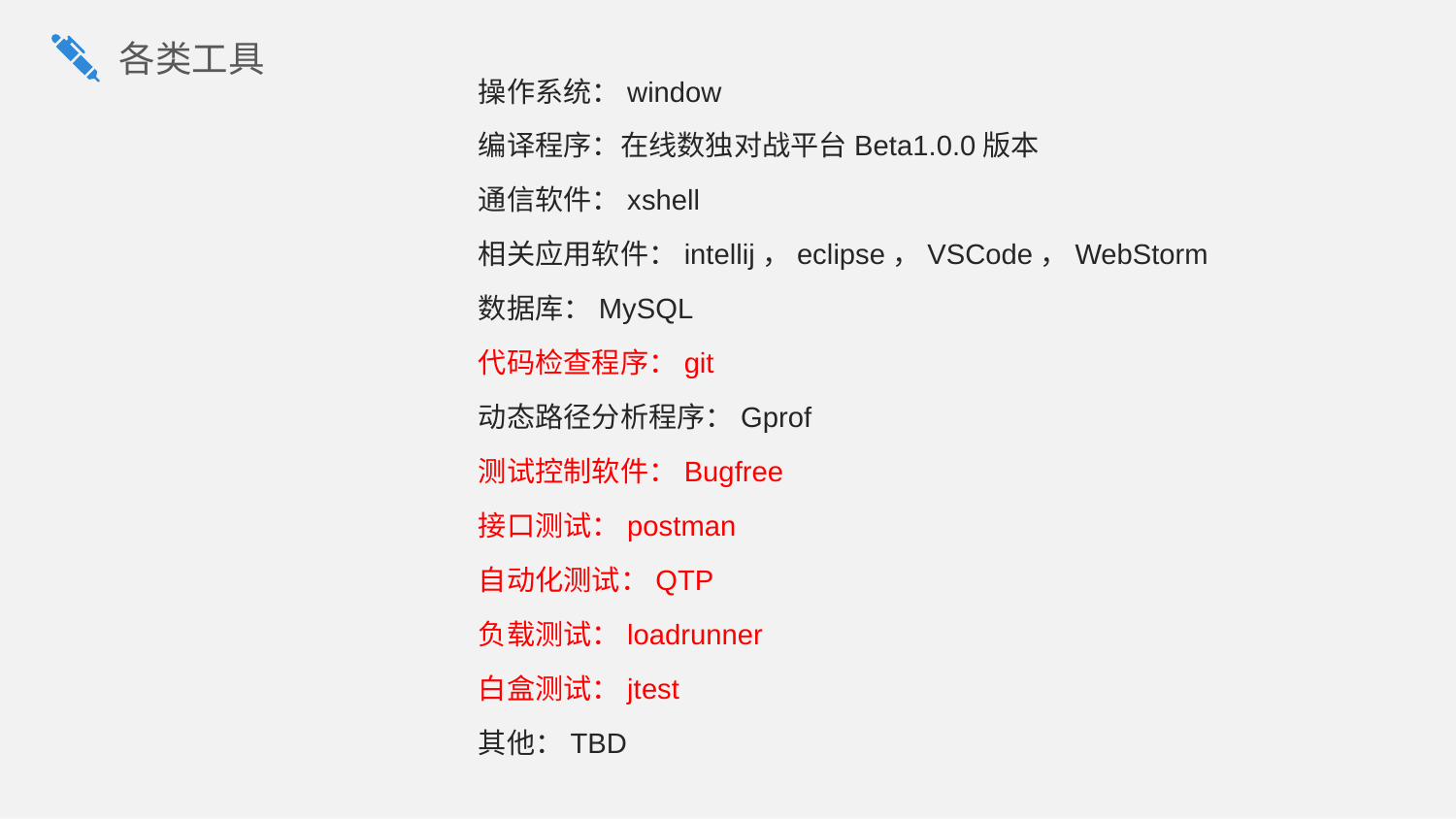

各类工具
操作系统：window
编译程序：在线数独对战平台Beta1.0.0版本
通信软件：xshell
相关应用软件：intellij，eclipse，VSCode，WebStorm
数据库：MySQL
代码检查程序：git
动态路径分析程序：Gprof
测试控制软件：Bugfree
接口测试：postman
自动化测试：QTP
负载测试：loadrunner
白盒测试：jtest
其他：TBD